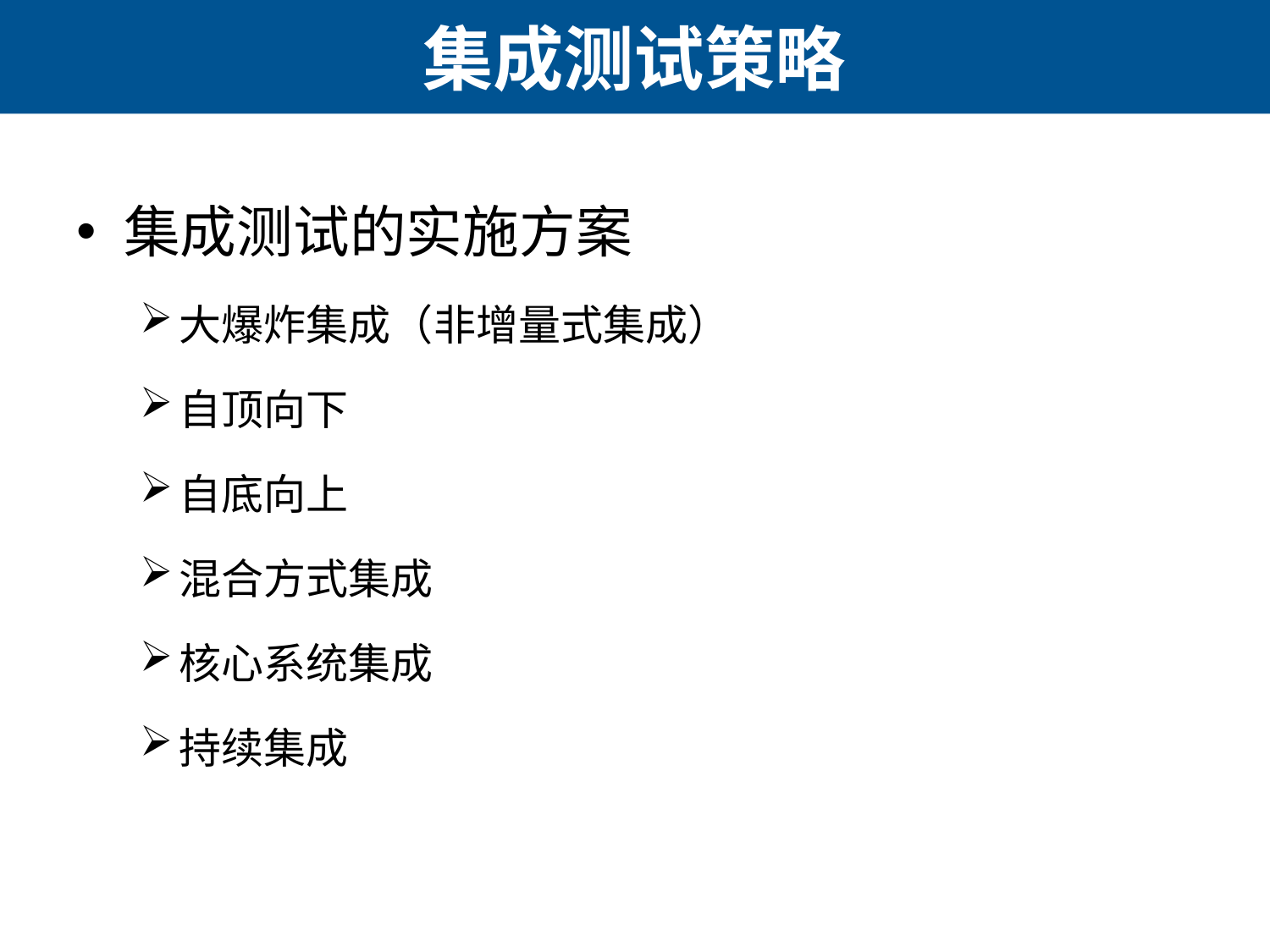

# 集成测试策略
集成测试的实施方案
大爆炸集成（非增量式集成）
自顶向下
自底向上
混合方式集成
核心系统集成
持续集成